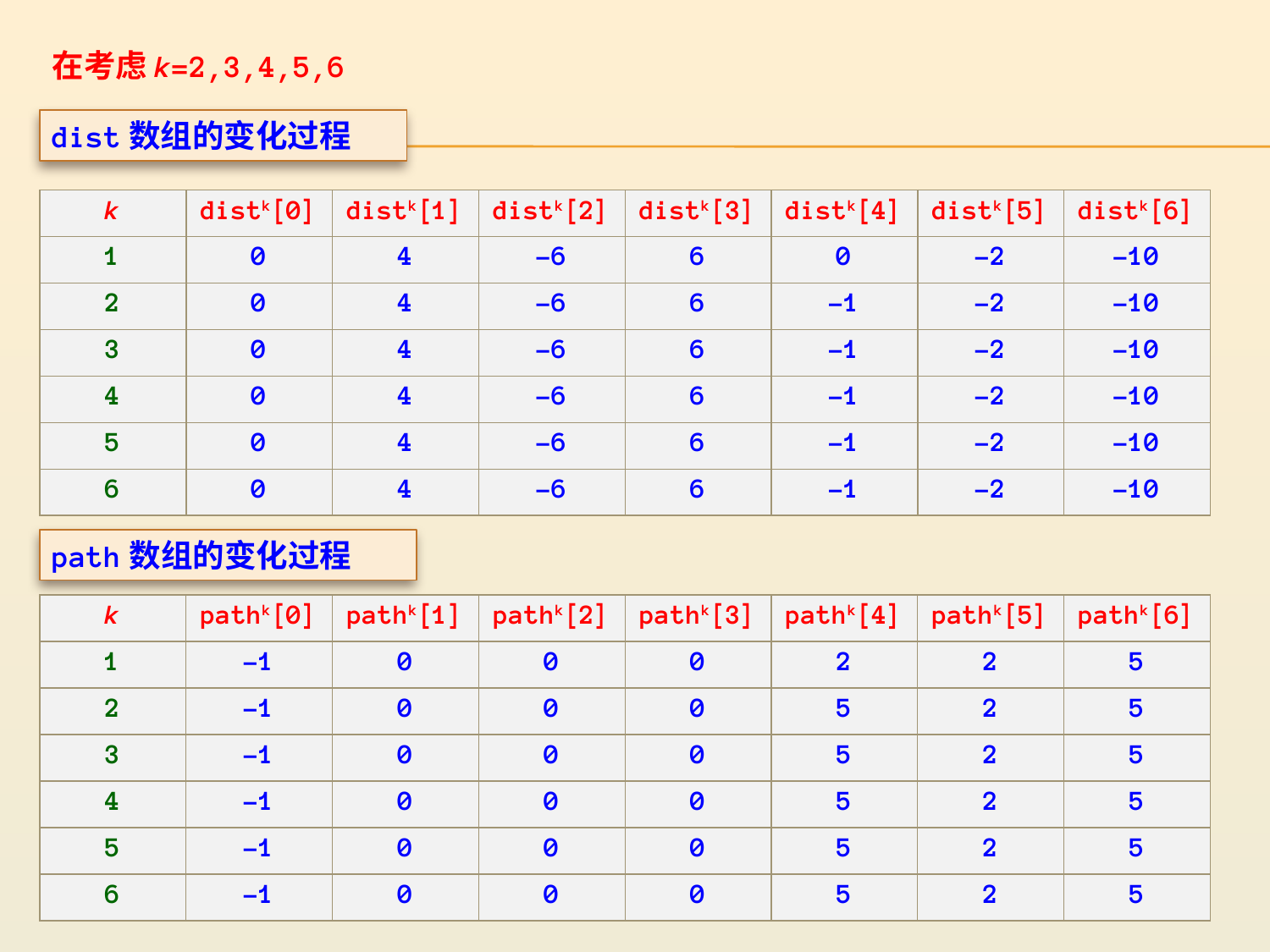

在考虑k=2,3,4,5,6
dist数组的变化过程
| k | distk[0] | distk[1] | distk[2] | distk[3] | distk[4] | distk[5] | distk[6] |
| --- | --- | --- | --- | --- | --- | --- | --- |
| 1 | 0 | 4 | -6 | 6 | 0 | -2 | -10 |
| 2 | 0 | 4 | -6 | 6 | -1 | -2 | -10 |
| 3 | 0 | 4 | -6 | 6 | -1 | -2 | -10 |
| 4 | 0 | 4 | -6 | 6 | -1 | -2 | -10 |
| 5 | 0 | 4 | -6 | 6 | -1 | -2 | -10 |
| 6 | 0 | 4 | -6 | 6 | -1 | -2 | -10 |

path数组的变化过程
| k | pathk[0] | pathk[1] | pathk[2] | pathk[3] | pathk[4] | pathk[5] | pathk[6] |
| --- | --- | --- | --- | --- | --- | --- | --- |
| 1 | -1 | 0 | 0 | 0 | 2 | 2 | 5 |
| 2 | -1 | 0 | 0 | 0 | 5 | 2 | 5 |
| 3 | -1 | 0 | 0 | 0 | 5 | 2 | 5 |
| 4 | -1 | 0 | 0 | 0 | 5 | 2 | 5 |
| 5 | -1 | 0 | 0 | 0 | 5 | 2 | 5 |
| 6 | -1 | 0 | 0 | 0 | 5 | 2 | 5 |